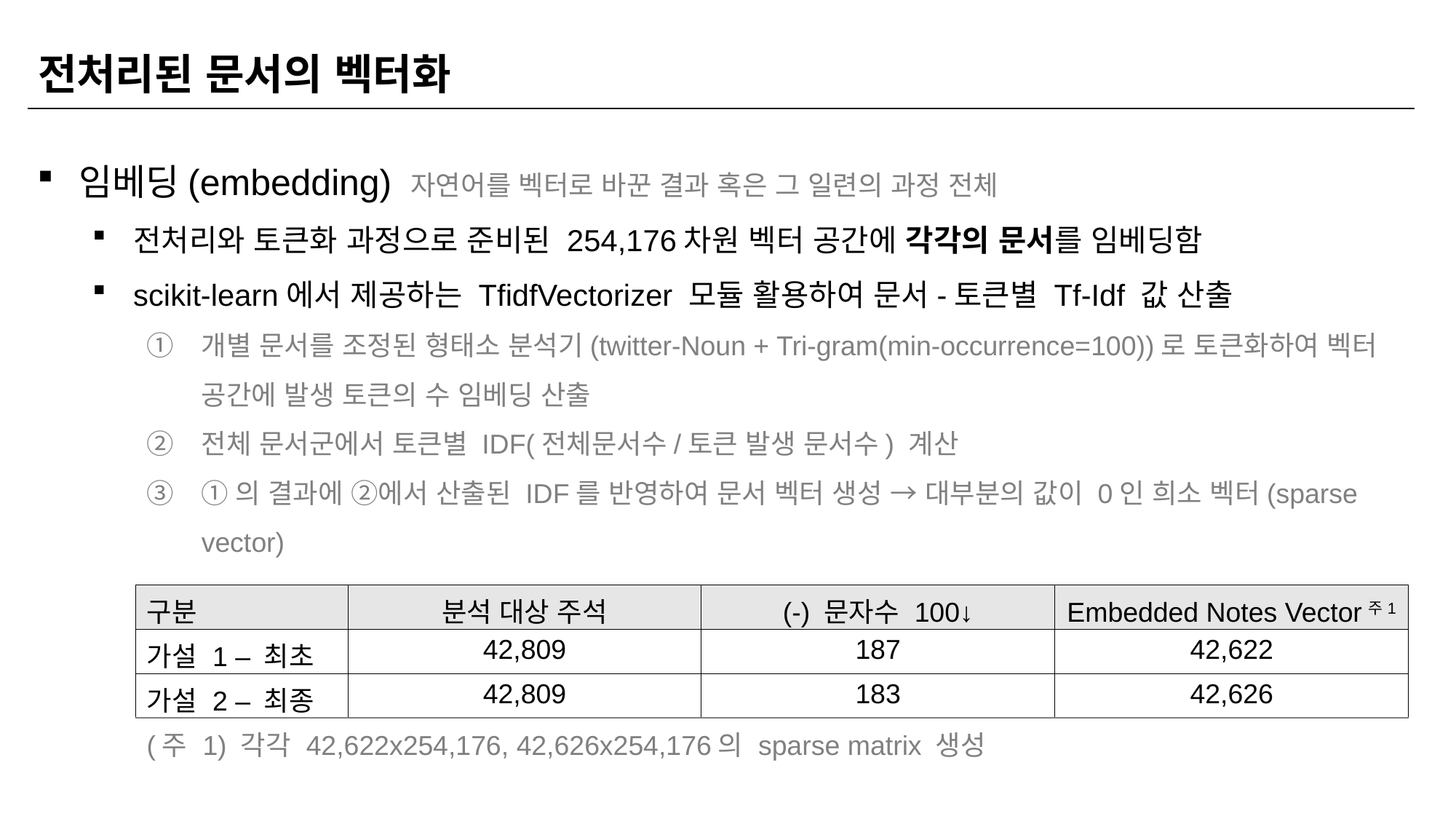

| 전처리된 문서의 벡터화 |
| --- |
임베딩(embedding) 자연어를 벡터로 바꾼 결과 혹은 그 일련의 과정 전체
전처리와 토큰화 과정으로 준비된 254,176차원 벡터 공간에 각각의 문서를 임베딩함
scikit-learn에서 제공하는 TfidfVectorizer 모듈 활용하여 문서-토큰별 Tf-Idf 값 산출
개별 문서를 조정된 형태소 분석기(twitter-Noun + Tri-gram(min-occurrence=100))로 토큰화하여 벡터 공간에 발생 토큰의 수 임베딩 산출
전체 문서군에서 토큰별 IDF(전체문서수/토큰 발생 문서수) 계산
①의 결과에 ②에서 산출된 IDF를 반영하여 문서 벡터 생성 → 대부분의 값이 0인 희소 벡터(sparse vector)
| 구분 | 분석 대상 주석 | (-) 문자수 100↓ | Embedded Notes Vector주1 |
| --- | --- | --- | --- |
| 가설 1 – 최초 | 42,809 | 187 | 42,622 |
| 가설 2 – 최종 | 42,809 | 183 | 42,626 |
| (주 1) 각각 42,622x254,176, 42,626x254,176의 sparse matrix 생성 |  |  |  |